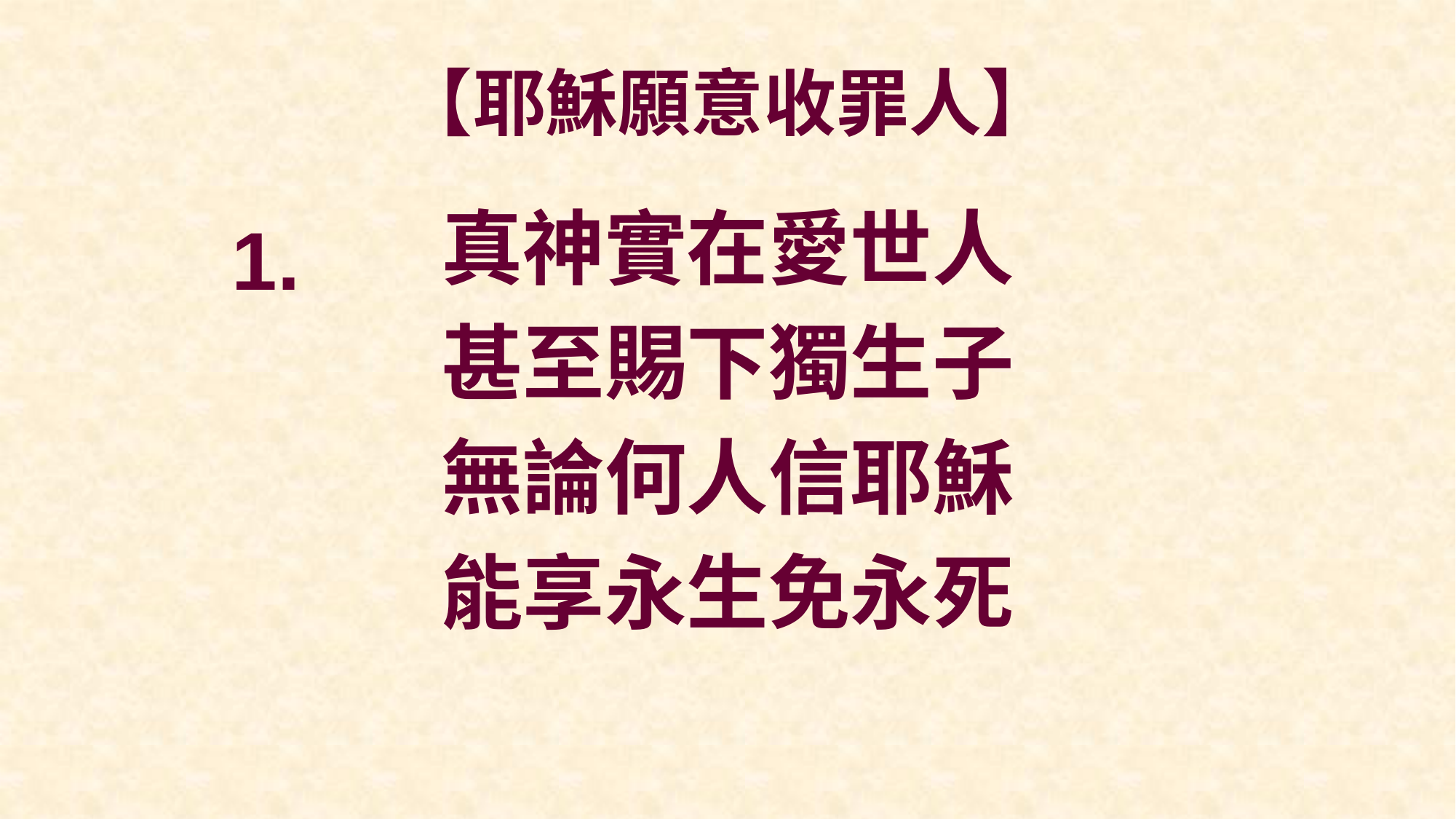

# 【耶穌願意收罪人】
真神實在愛世人
甚至賜下獨生子
無論何人信耶穌
能享永生免永死
1.